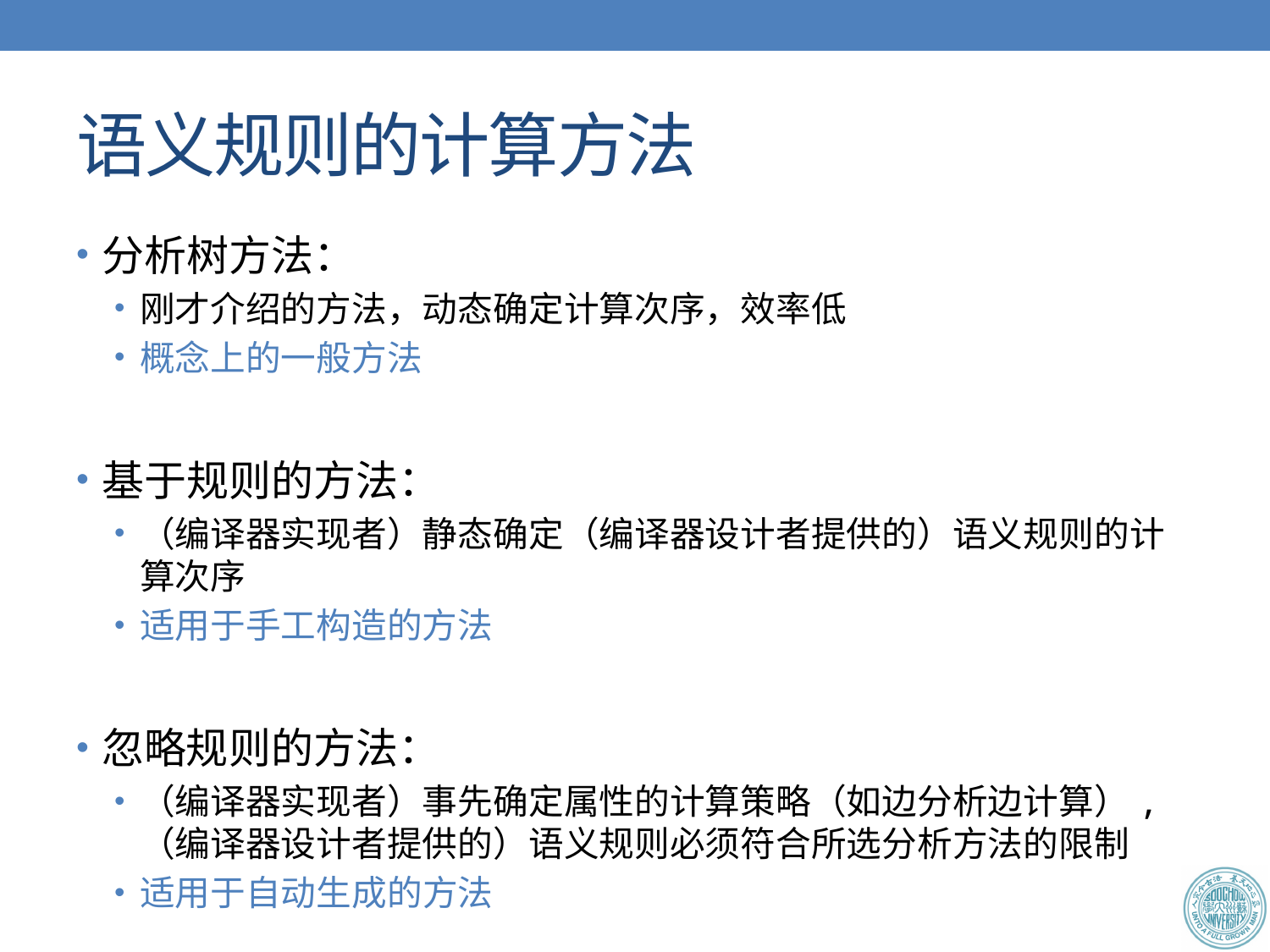

# 语义规则的计算方法
分析树方法：
刚才介绍的方法，动态确定计算次序，效率低
概念上的一般方法

基于规则的方法：
（编译器实现者）静态确定（编译器设计者提供的）语义规则的计算次序
适用于手工构造的方法

忽略规则的方法：
（编译器实现者）事先确定属性的计算策略（如边分析边计算）,（编译器设计者提供的）语义规则必须符合所选分析方法的限制
适用于自动生成的方法